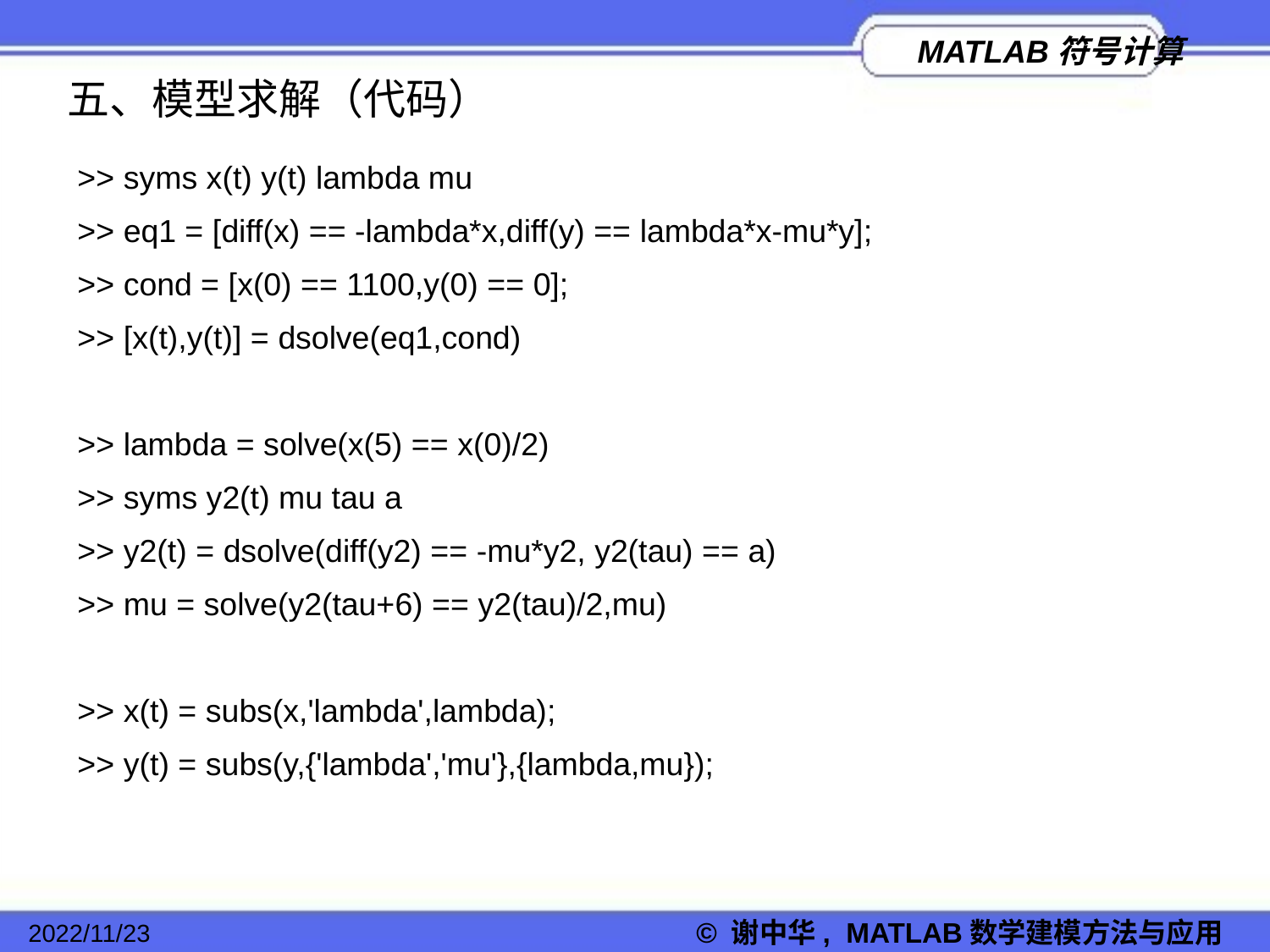

五、模型求解（代码）
>> syms x(t) y(t) lambda mu
>> eq1 = [diff(x) == -lambda*x,diff(y) == lambda*x-mu*y];
>> cond = [x(0) == 1100,y(0) == 0];
>> [x(t),y(t)] = dsolve(eq1,cond)

>> lambda = solve(x(5) == x(0)/2)
>> syms y2(t) mu tau a
>> y2(t) = dsolve(diff(y2) == -mu*y2, y2(tau) == a)
>> mu = solve(y2(tau+6) == y2(tau)/2,mu)

>> x(t) = subs(x,'lambda',lambda);
>> y(t) = subs(y,{'lambda','mu'},{lambda,mu});
2022/11/23
© 谢中华,  MATLAB数学建模方法与应用